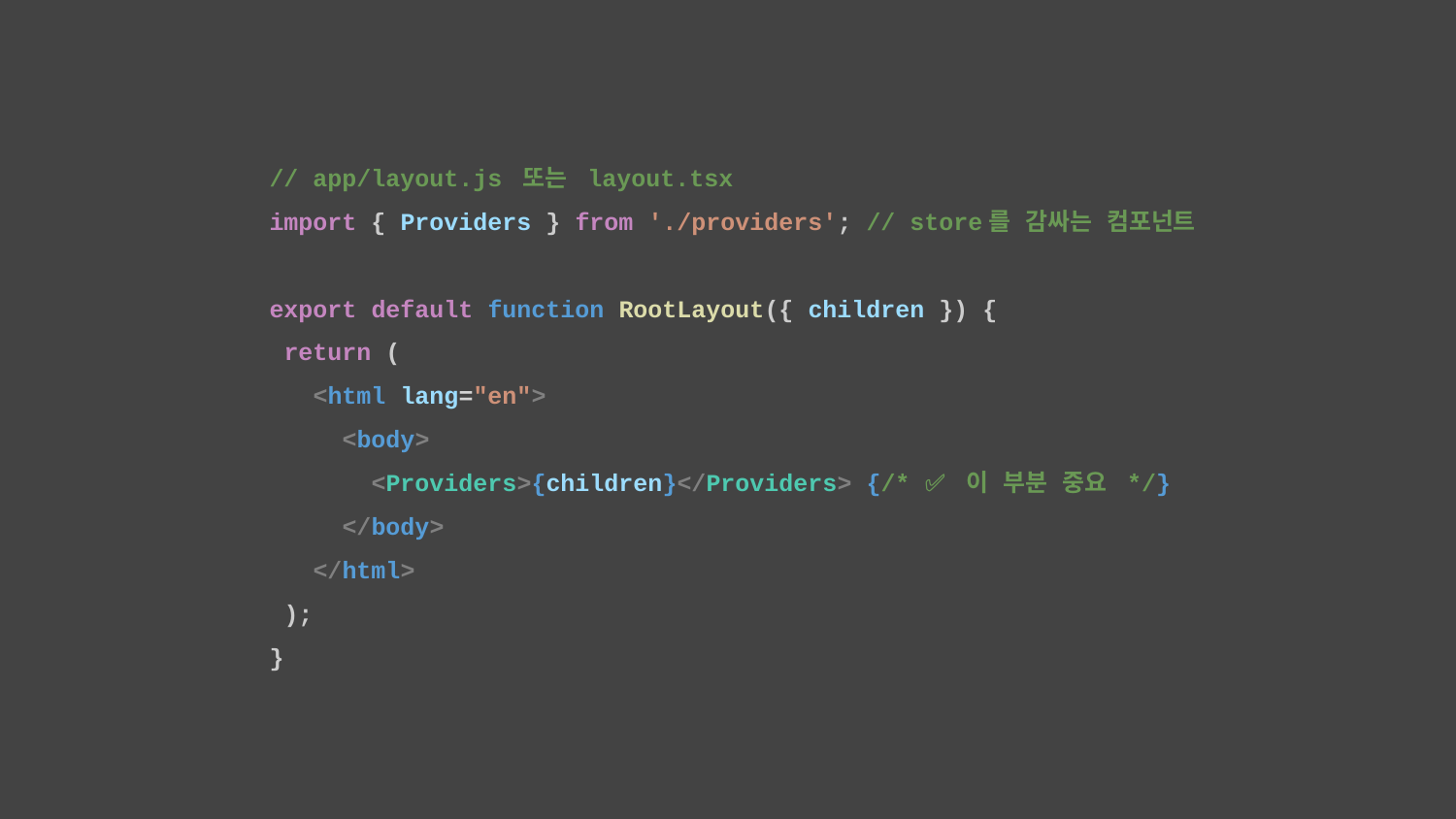

// app/layout.js 또는 layout.tsx
import { Providers } from './providers'; // store를 감싸는 컴포넌트

export default function RootLayout({ children }) {
 return (
   <html lang="en">
     <body>
       <Providers>{children}</Providers> {/* ✅ 이 부분 중요 */}
     </body>
   </html>
 );
}